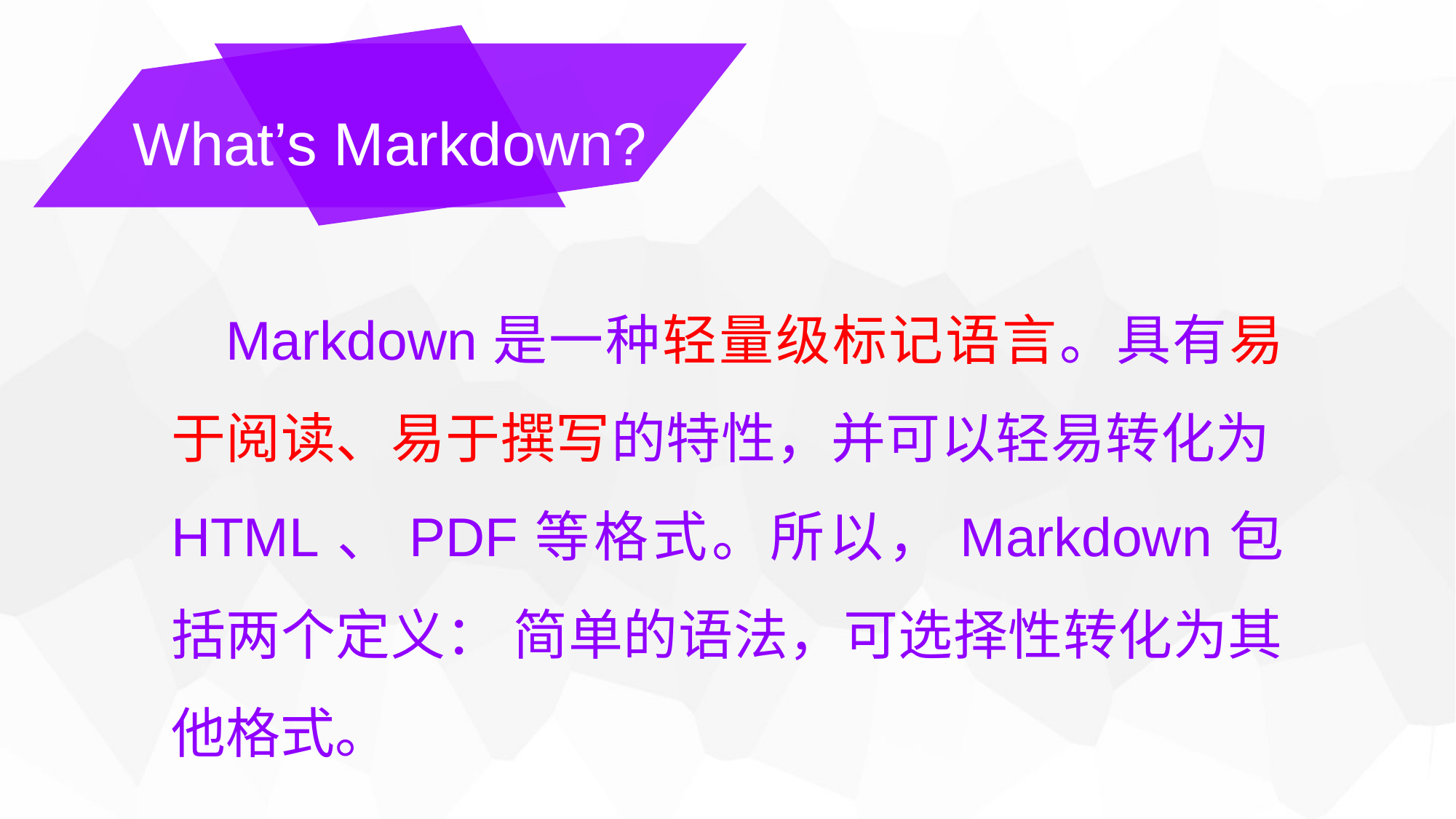

What’s Markdown?
Markdown是一种轻量级标记语言。具有易于阅读、易于撰写的特性，并可以轻易转化为HTML、PDF等格式。所以，Markdown包括两个定义： 简单的语法，可选择性转化为其他格式。